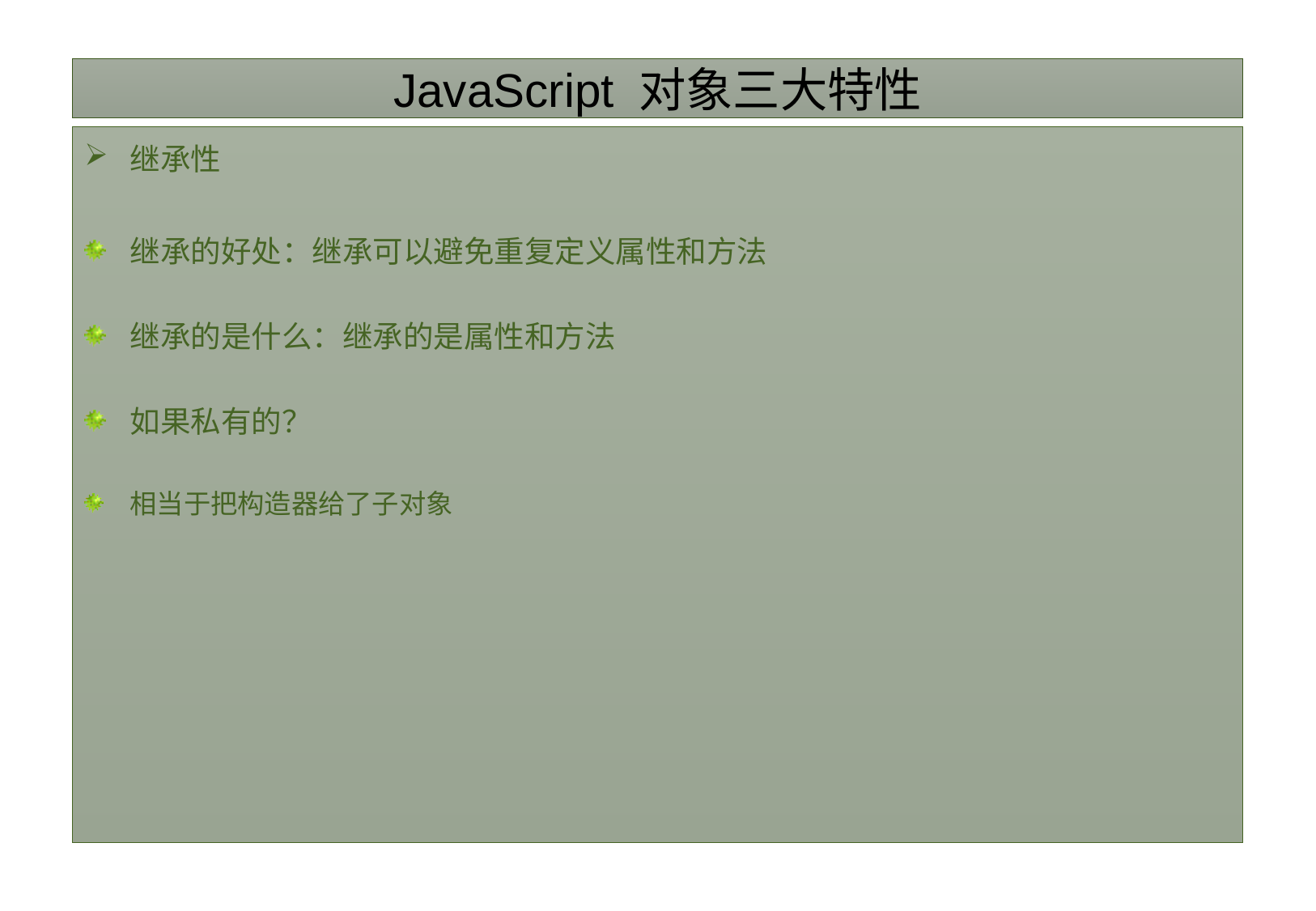

# JavaScript 对象三大特性
继承性

继承的好处：继承可以避免重复定义属性和方法

继承的是什么：继承的是属性和方法

如果私有的？

相当于把构造器给了子对象